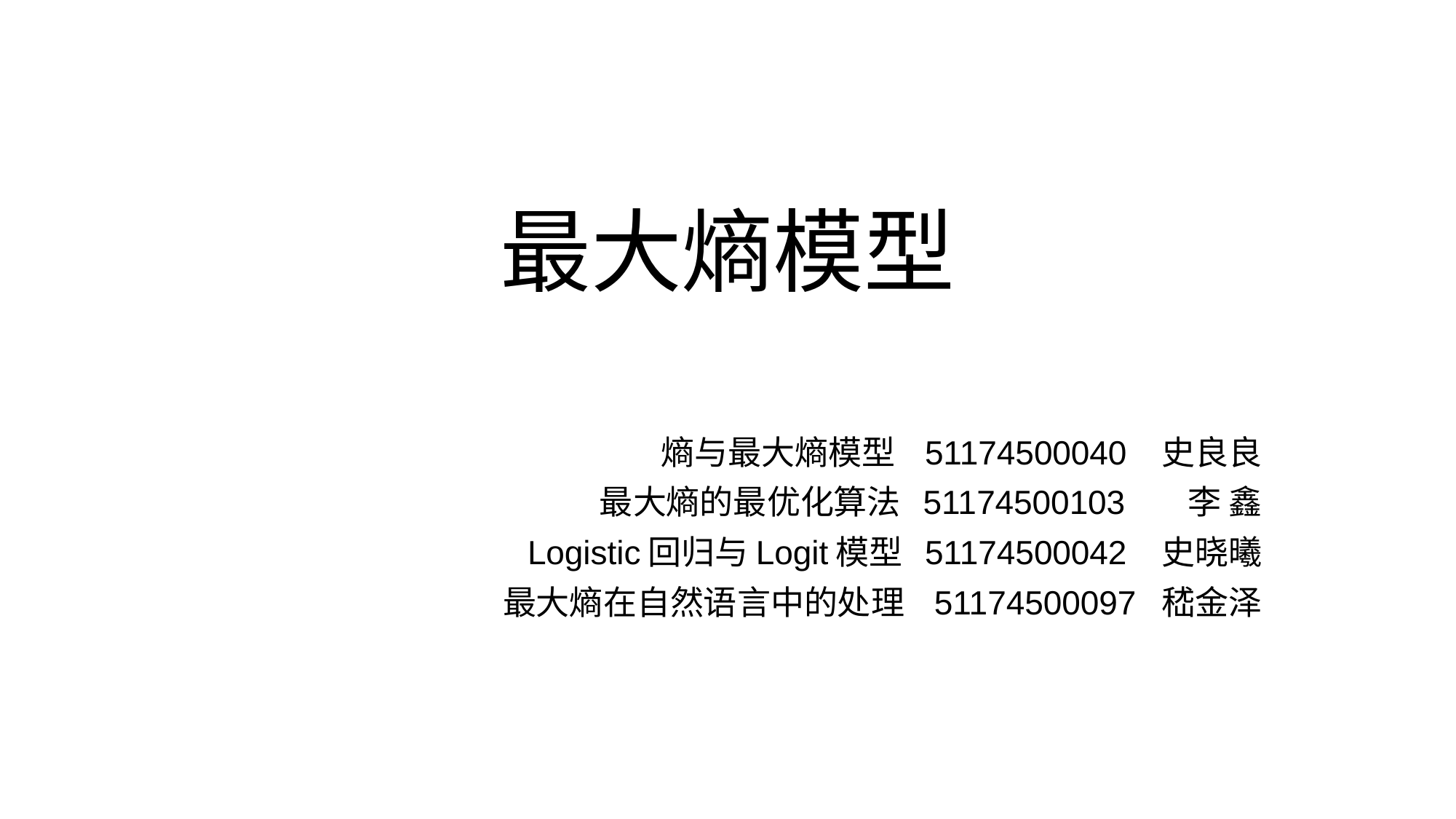

# 最大熵模型
熵与最大熵模型   51174500040   史良良
最大熵的最优化算法  51174500103      李 鑫
Logistic回归与Logit模型  51174500042   史晓曦
最大熵在自然语言中的处理   51174500097  嵇金泽